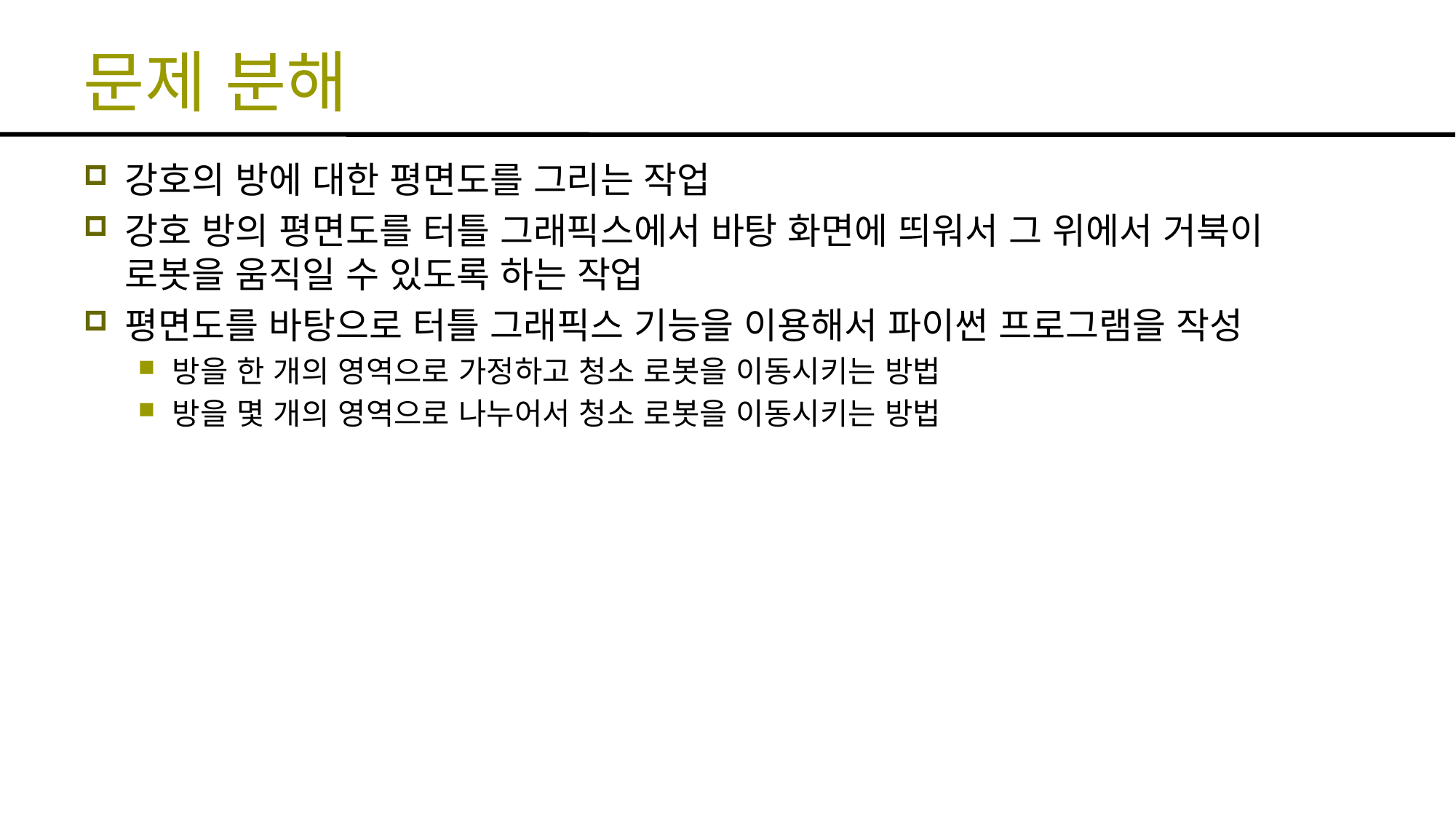

# 문제 분해
강호의 방에 대한 평면도를 그리는 작업
강호 방의 평면도를 터틀 그래픽스에서 바탕 화면에 띄워서 그 위에서 거북이 로봇을 움직일 수 있도록 하는 작업
평면도를 바탕으로 터틀 그래픽스 기능을 이용해서 파이썬 프로그램을 작성
방을 한 개의 영역으로 가정하고 청소 로봇을 이동시키는 방법
방을 몇 개의 영역으로 나누어서 청소 로봇을 이동시키는 방법